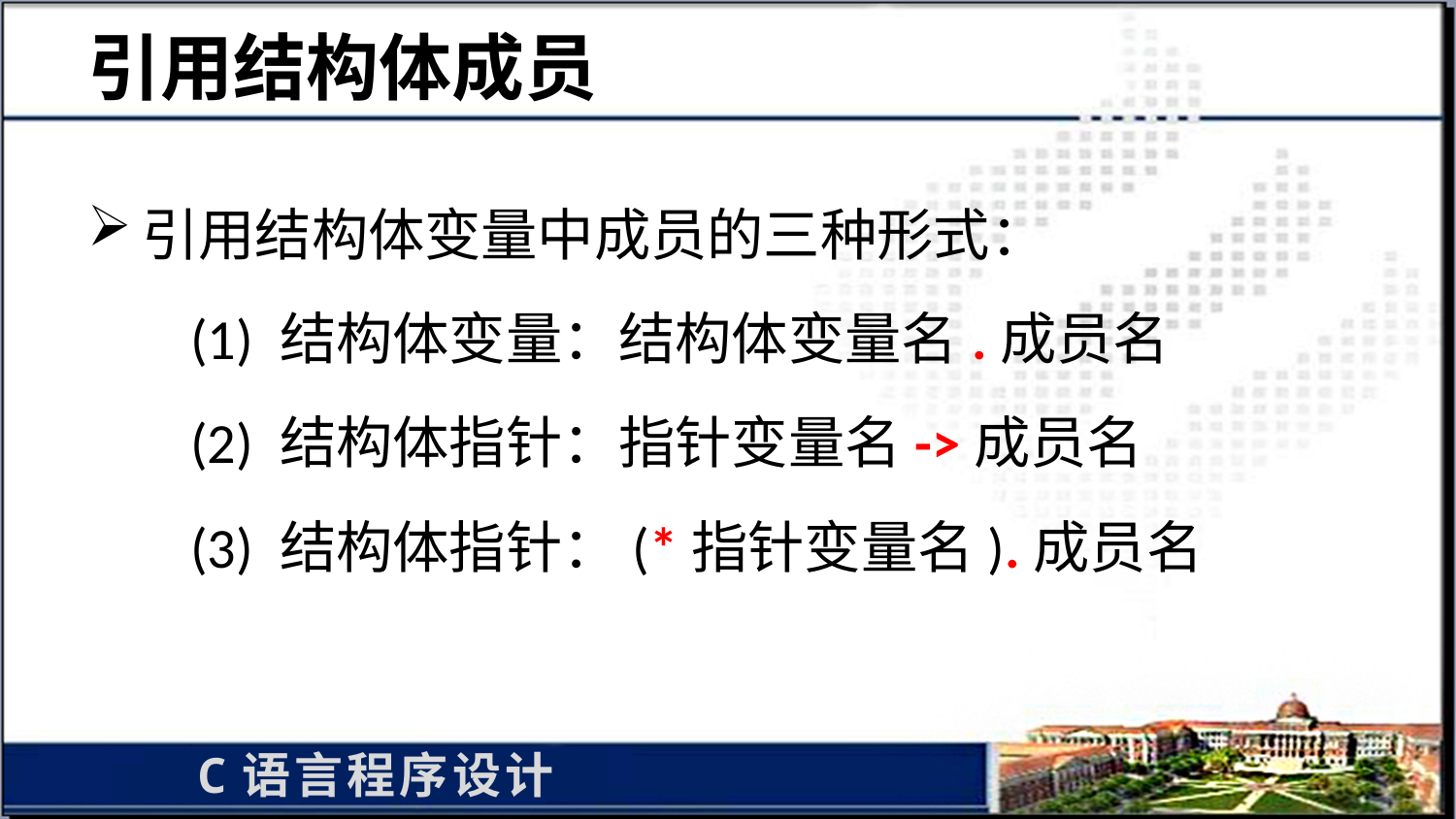

# 引用结构体成员
引用结构体变量中成员的三种形式：
        (1) 结构体变量：结构体变量名.成员名
        (2) 结构体指针：指针变量名->成员名
        (3) 结构体指针：(*指针变量名).成员名